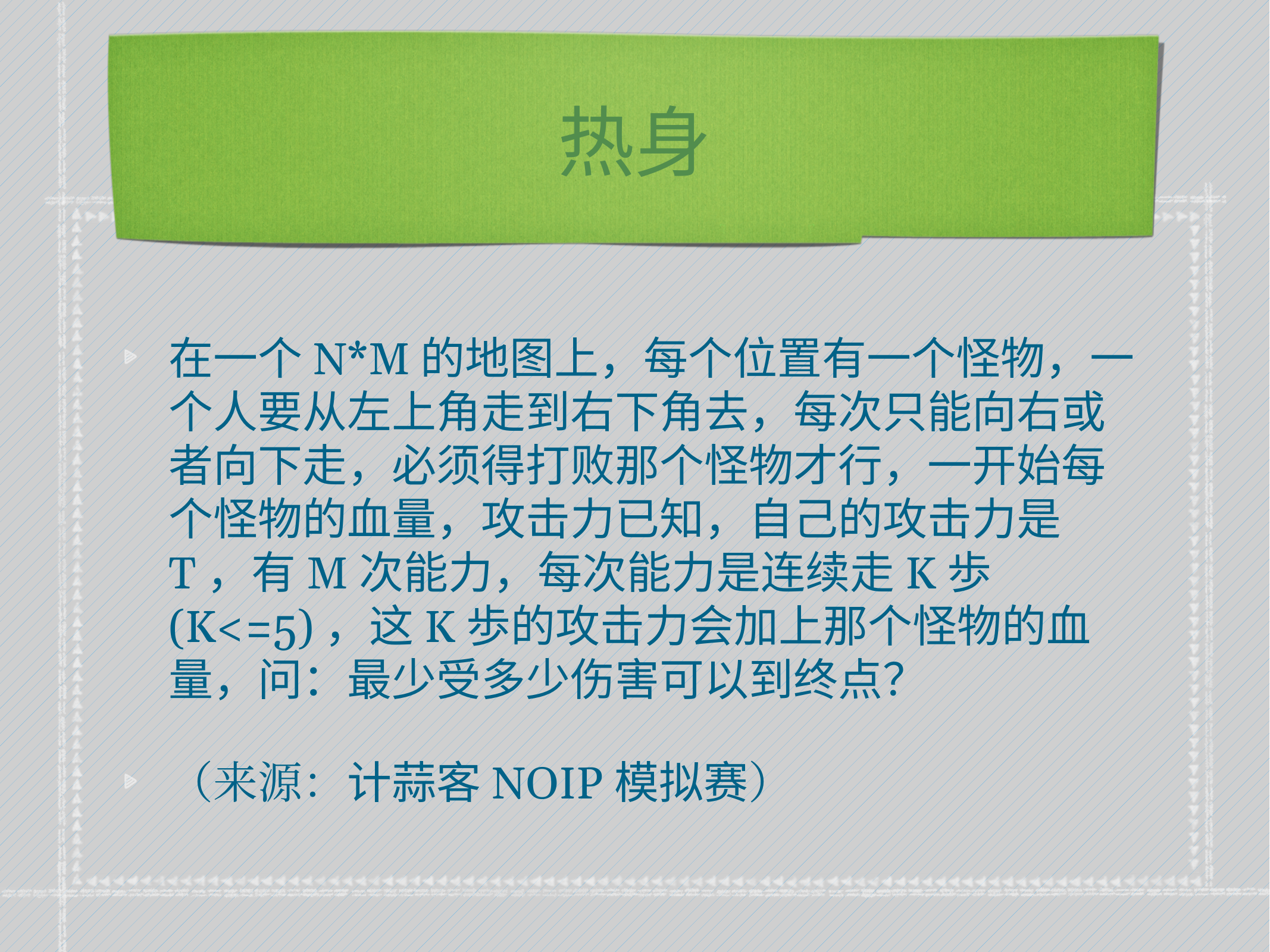

# 热身
在一个N*M的地图上，每个位置有一个怪物，一个人要从左上角走到右下角去，每次只能向右或者向下走，必须得打败那个怪物才行，一开始每个怪物的血量，攻击力已知，自己的攻击力是T，有M次能力，每次能力是连续走K歩(K<=5)，这K歩的攻击力会加上那个怪物的血量，问：最少受多少伤害可以到终点？
（来源：计蒜客NOIP模拟赛）